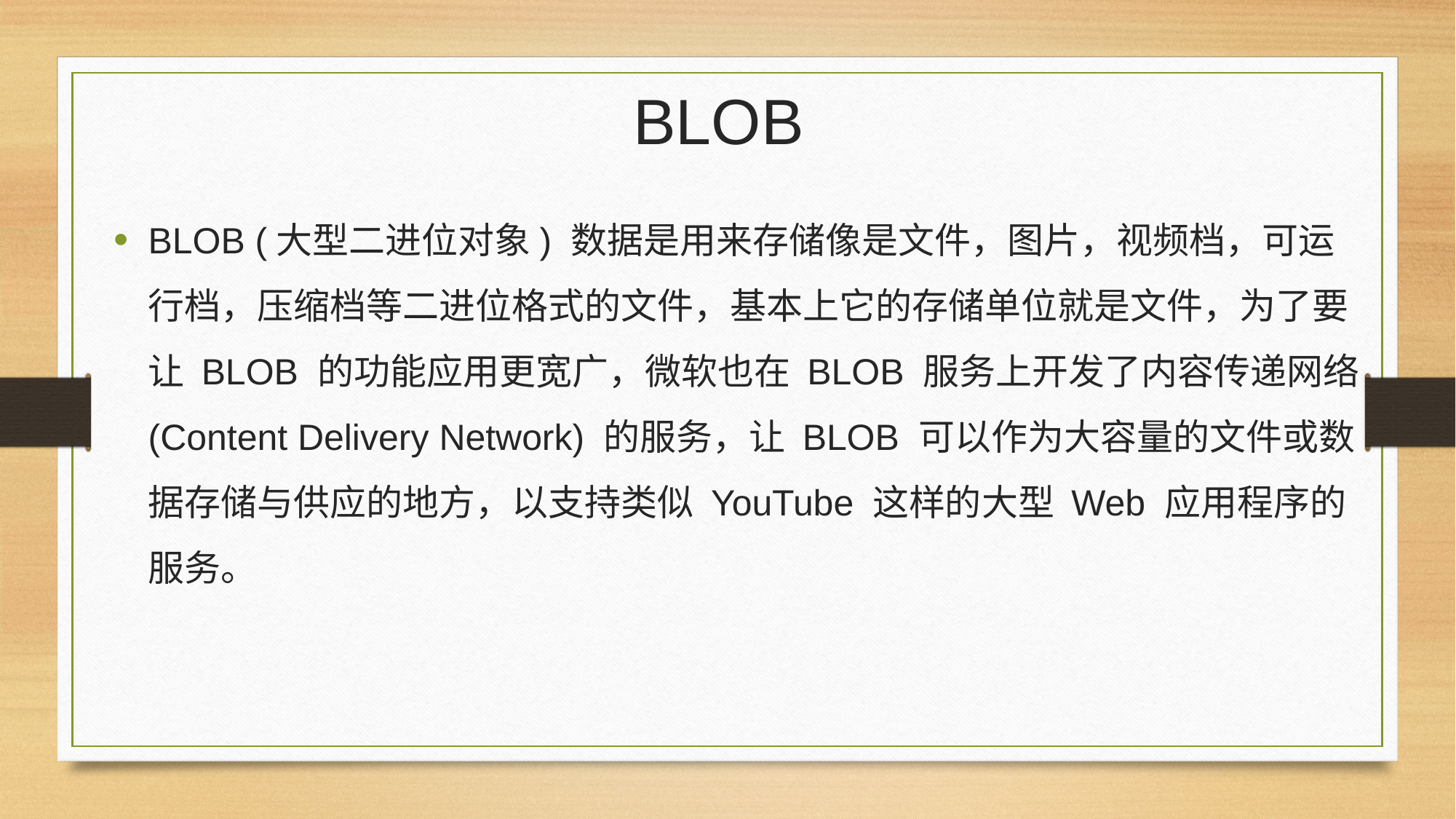

# BLOB
BLOB (大型二进位对象) 数据是用来存储像是文件，图片，视频档，可运行档，压缩档等二进位格式的文件，基本上它的存储单位就是文件，为了要让 BLOB 的功能应用更宽广，微软也在 BLOB 服务上开发了内容传递网络 (Content Delivery Network) 的服务，让 BLOB 可以作为大容量的文件或数据存储与供应的地方，以支持类似 YouTube 这样的大型 Web 应用程序的服务。